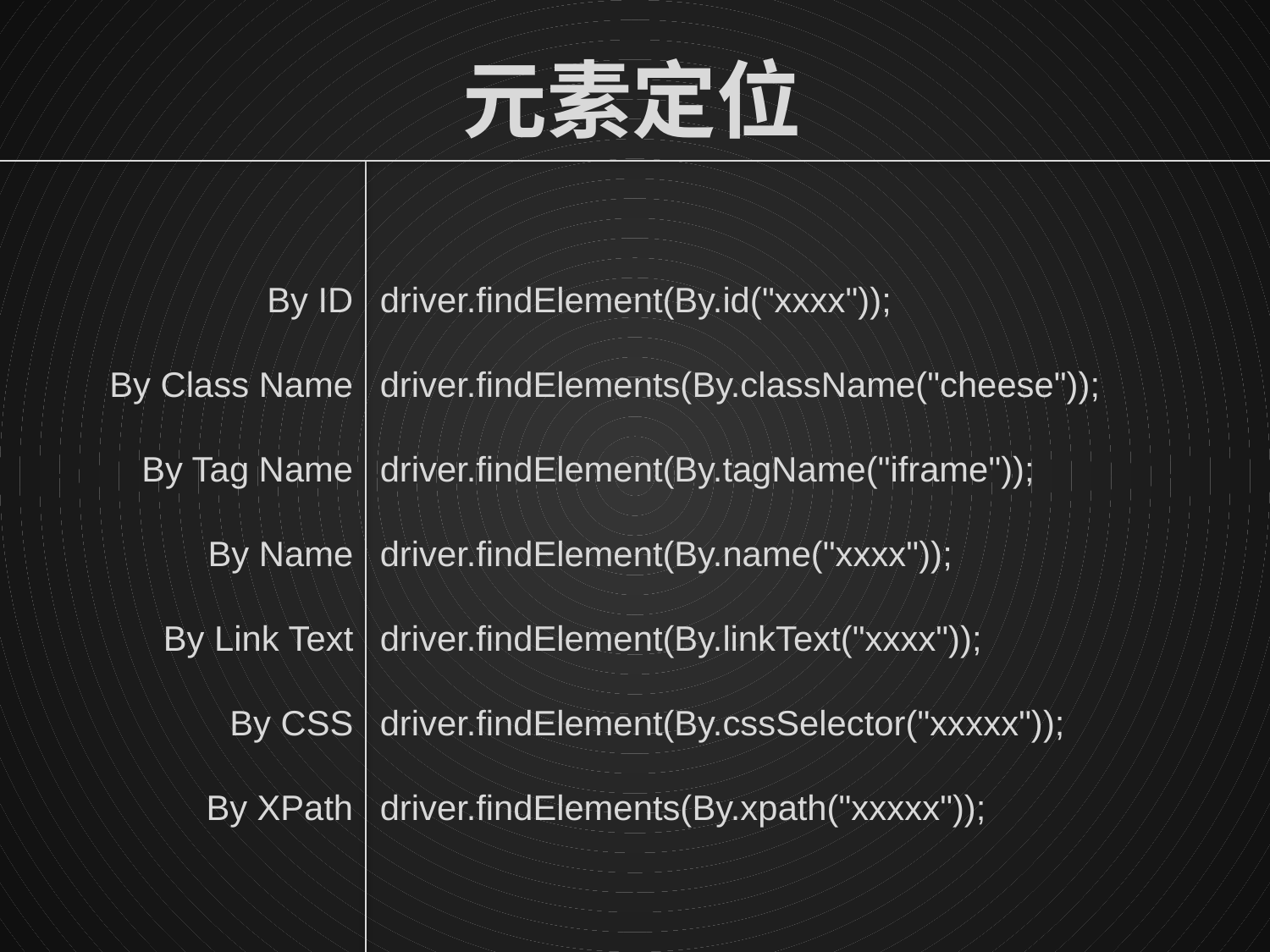

元素定位
By ID
By Class Name
By Tag Name
By Name
By Link Text
By CSS
By XPath
driver.findElement(By.id("xxxx"));
driver.findElements(By.className("cheese"));
driver.findElement(By.tagName("iframe"));
driver.findElement(By.name("xxxx"));
driver.findElement(By.linkText("xxxx"));
driver.findElement(By.cssSelector("xxxxx"));
driver.findElements(By.xpath("xxxxx"));